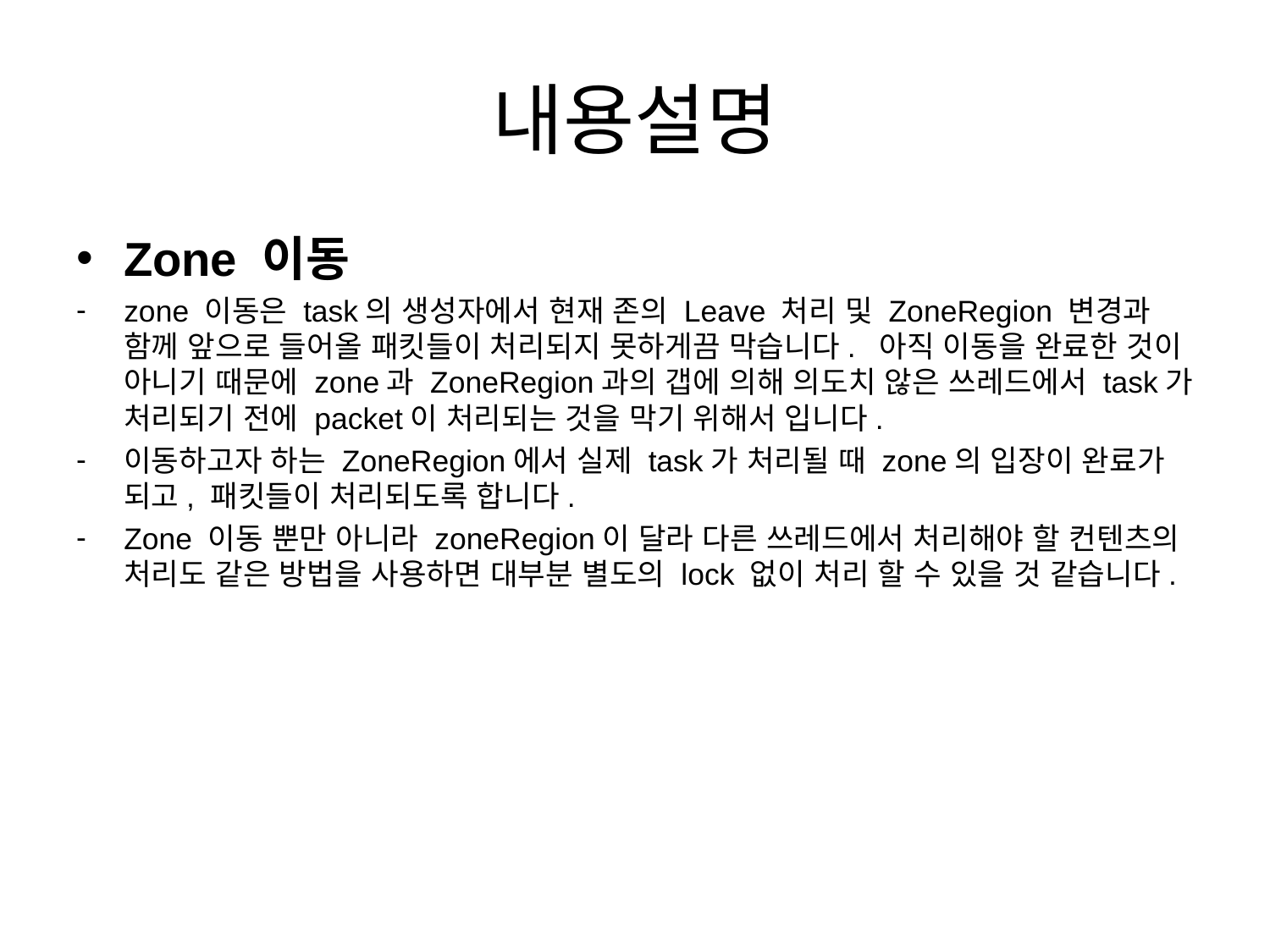

# 내용설명
Zone 이동
zone 이동은 task의 생성자에서 현재 존의 Leave 처리 및 ZoneRegion 변경과 함께 앞으로 들어올 패킷들이 처리되지 못하게끔 막습니다.  아직 이동을 완료한 것이 아니기 때문에 zone과 ZoneRegion과의 갭에 의해 의도치 않은 쓰레드에서 task가 처리되기 전에 packet이 처리되는 것을 막기 위해서 입니다.
이동하고자 하는 ZoneRegion에서 실제 task가 처리될 때 zone의 입장이 완료가 되고, 패킷들이 처리되도록 합니다.
Zone 이동 뿐만 아니라 zoneRegion이 달라 다른 쓰레드에서 처리해야 할 컨텐츠의 처리도 같은 방법을 사용하면 대부분 별도의 lock 없이 처리 할 수 있을 것 같습니다.